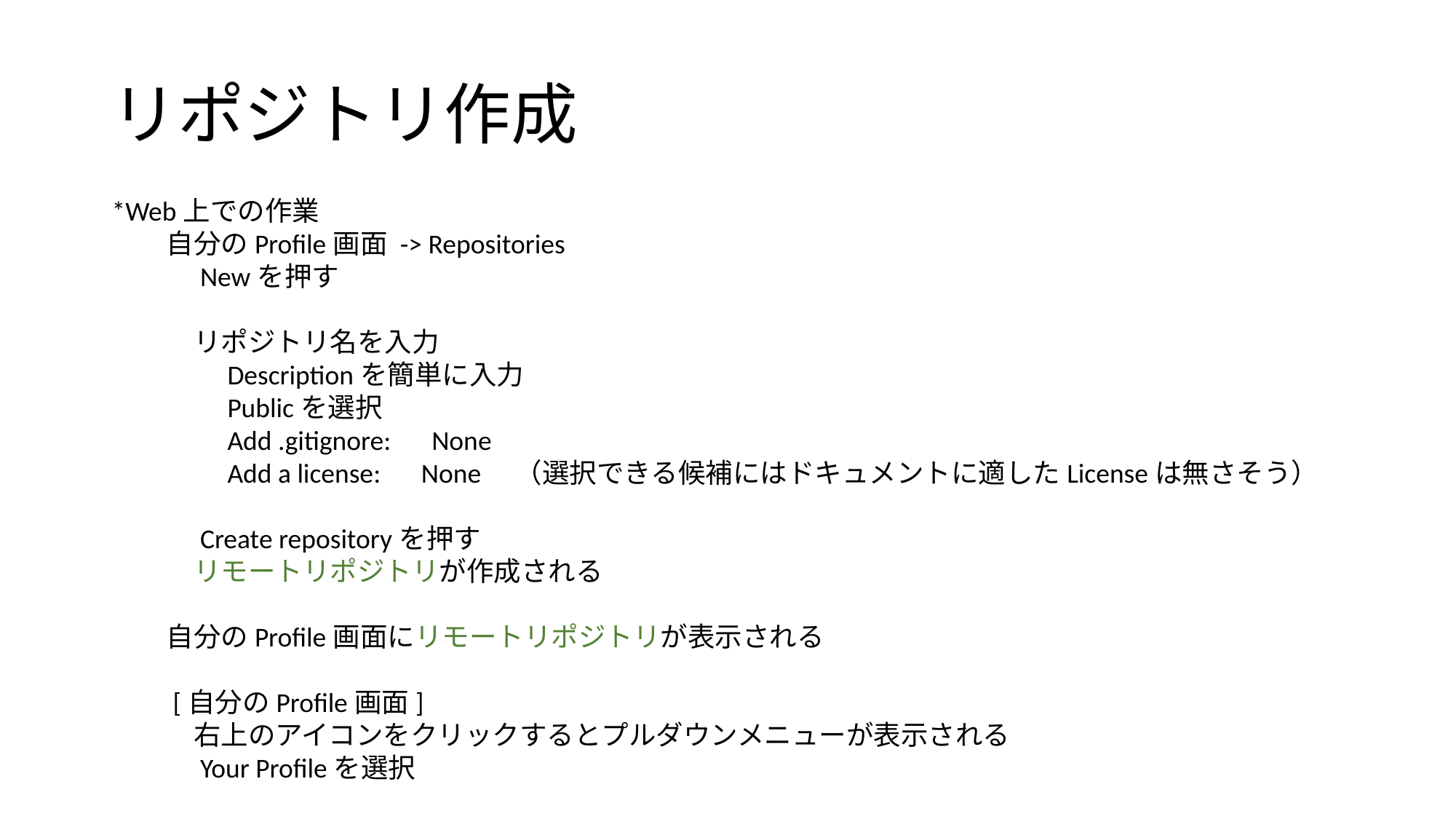

# リポジトリ作成
*Web上での作業
　　自分のProfile画面 -> Repositories
　　　Newを押す

　　　リポジトリ名を入力
　　　　Descriptionを簡単に入力
　　　　Publicを選択
　　　　Add .gitignore:　None
　　　　Add a license:　None　（選択できる候補にはドキュメントに適したLicenseは無さそう）

　　　Create repositoryを押す
　　　リモートリポジトリが作成される

　　自分のProfile画面にリモートリポジトリが表示される

　　[自分のProfile画面]
　　　右上のアイコンをクリックするとプルダウンメニューが表示される
　　　Your Profileを選択